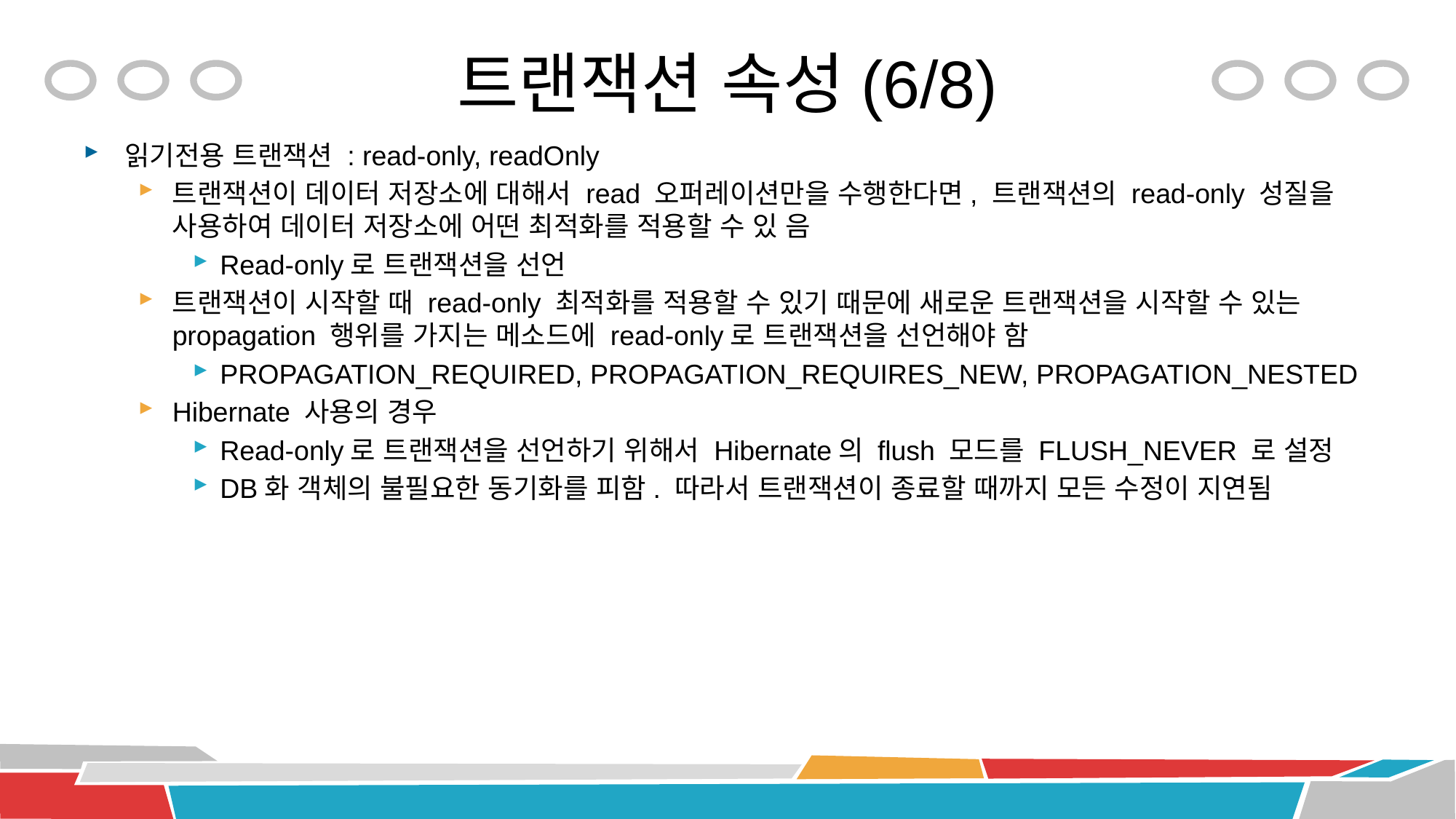

# 트랜잭션 속성(6/8)
읽기전용 트랜잭션 : read-only, readOnly
트랜잭션이 데이터 저장소에 대해서 read 오퍼레이션만을 수행한다면, 트랜잭션의 read-only 성질을 사용하여 데이터 저장소에 어떤 최적화를 적용할 수 있 음
Read-only로 트랜잭션을 선언
트랜잭션이 시작할 때 read-only 최적화를 적용할 수 있기 때문에 새로운 트랜잭션을 시작할 수 있는 propagation 행위를 가지는 메소드에 read-only로 트랜잭션을 선언해야 함
PROPAGATION_REQUIRED, PROPAGATION_REQUIRES_NEW, PROPAGATION_NESTED
Hibernate 사용의 경우
Read-only로 트랜잭션을 선언하기 위해서 Hibernate의 flush 모드를 FLUSH_NEVER 로 설정
DB화 객체의 불필요한 동기화를 피함. 따라서 트랜잭션이 종료할 때까지 모든 수정이 지연됨